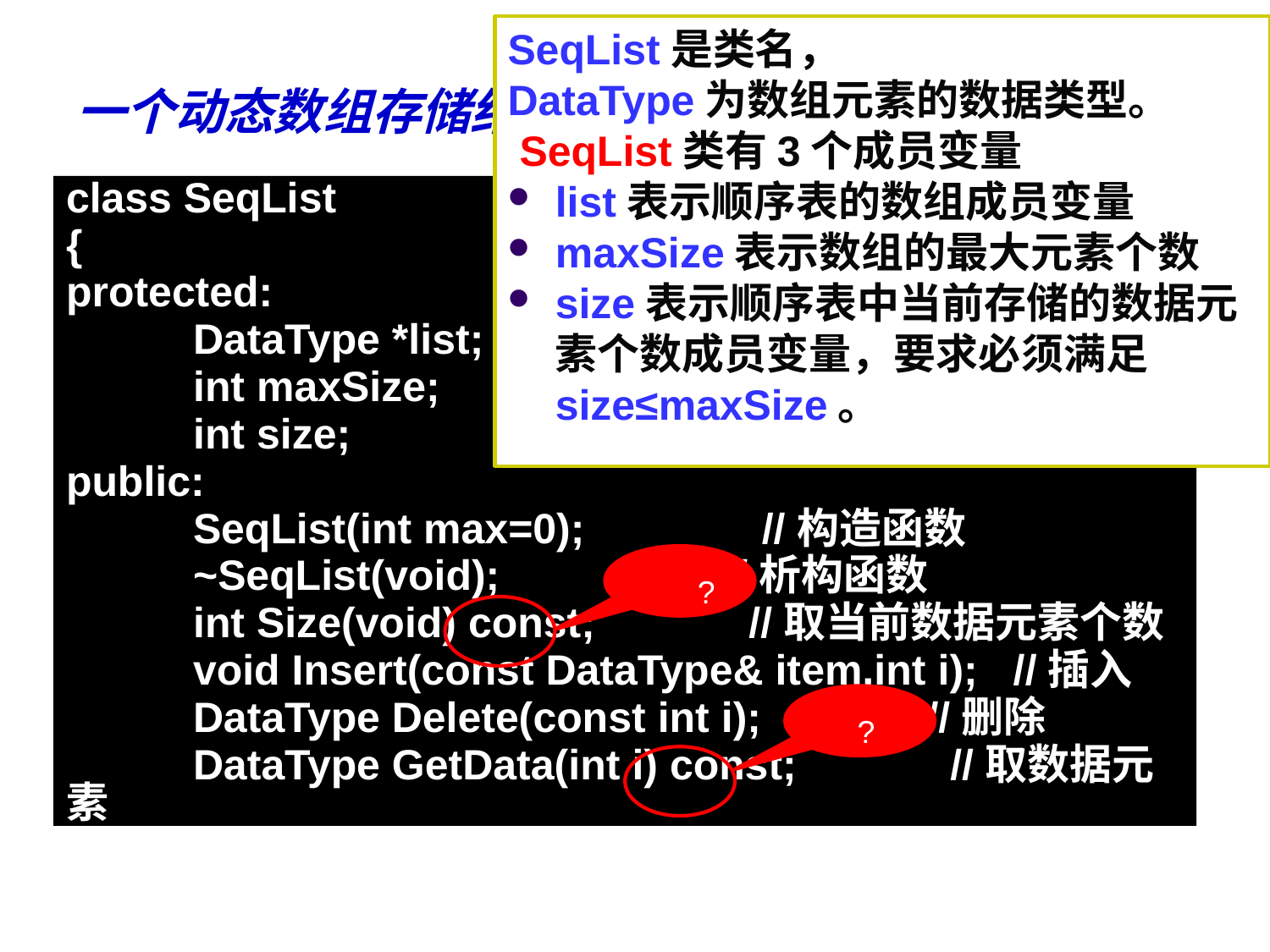

SeqList是类名，
DataType为数组元素的数据类型。
 SeqList类有3个成员变量
list表示顺序表的数组成员变量
maxSize表示数组的最大元素个数
size表示顺序表中当前存储的数据元素个数成员变量，要求必须满足size≤maxSize。
# 一个动态数组存储结构的顺序表类定义
class SeqList
{
protected:
	DataType *list;                   //数组
	int maxSize;                      //最大元素个数
	int size;                         //当前元素个数
public:
	SeqList(int max=0);               //构造函数
	~SeqList(void);                   //析构函数
	int Size(void) const;             //取当前数据元素个数
	void Insert(const DataType& item,int i);   //插入
	DataType Delete(const int i);              //删除
	DataType GetData(int i) const;             //取数据元素
};

?

?